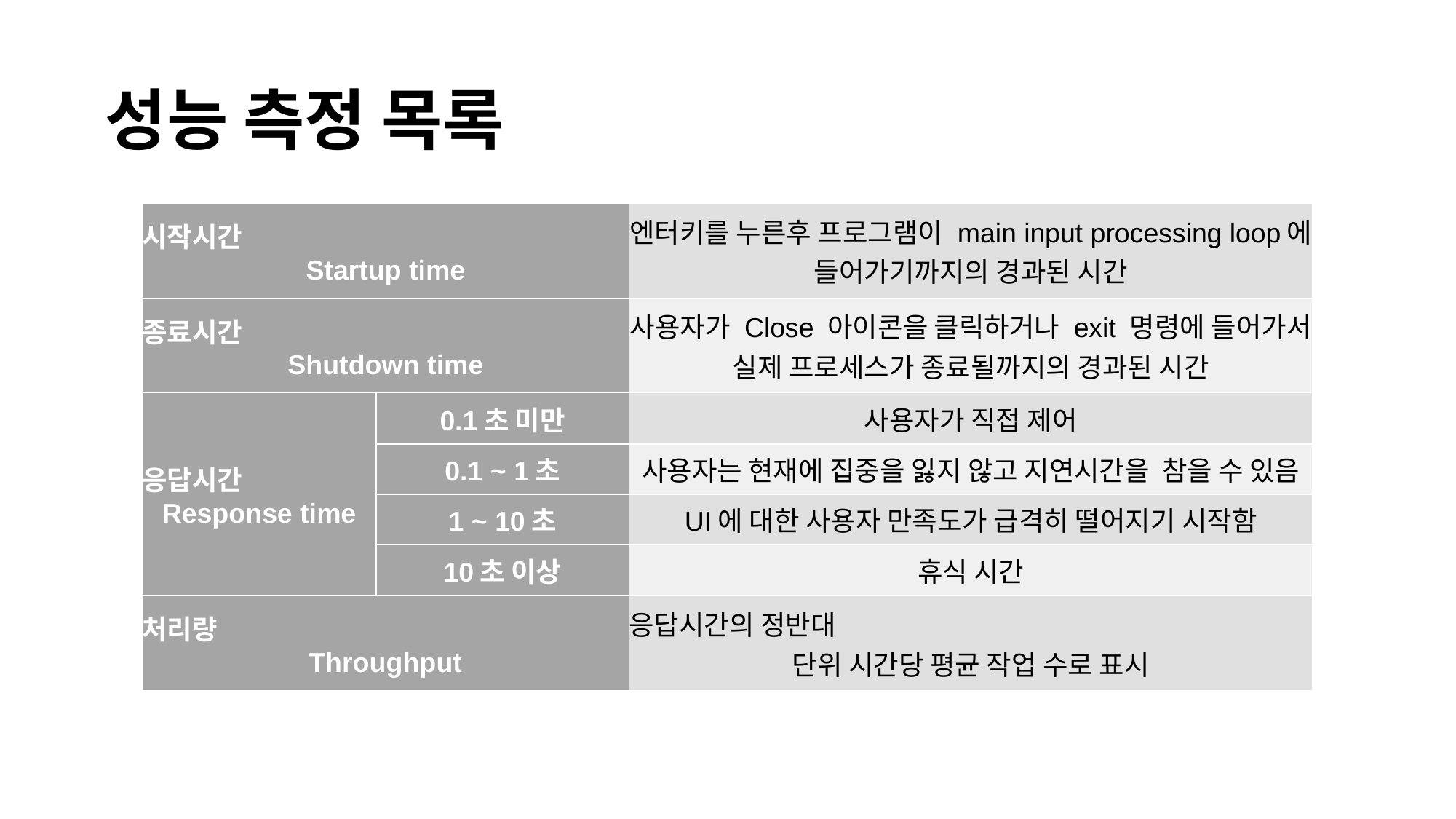

# 성능 측정 목록
| 시작시간 Startup time |  | 엔터키를 누른후 프로그램이 main input processing loop에 들어가기까지의 경과된 시간 |  |
| --- | --- | --- | --- |
| 종료시간 Shutdown time |  | 사용자가 Close 아이콘을 클릭하거나 exit 명령에 들어가서 실제 프로세스가 종료될까지의 경과된 시간 |  |
| 응답시간 Response time | 0.1초 미만 | 사용자가 직접 제어 |  |
|  | 0.1 ~ 1초 | 사용자는 현재에 집중을 잃지 않고 지연시간을 참을 수 있음 |  |
|  | 1 ~ 10초 | UI에 대한 사용자 만족도가 급격히 떨어지기 시작함 |  |
|  | 10초 이상 | 휴식 시간 |  |
| 처리량 Throughput |  | 응답시간의 정반대 단위 시간당 평균 작업 수로 표시 |  |